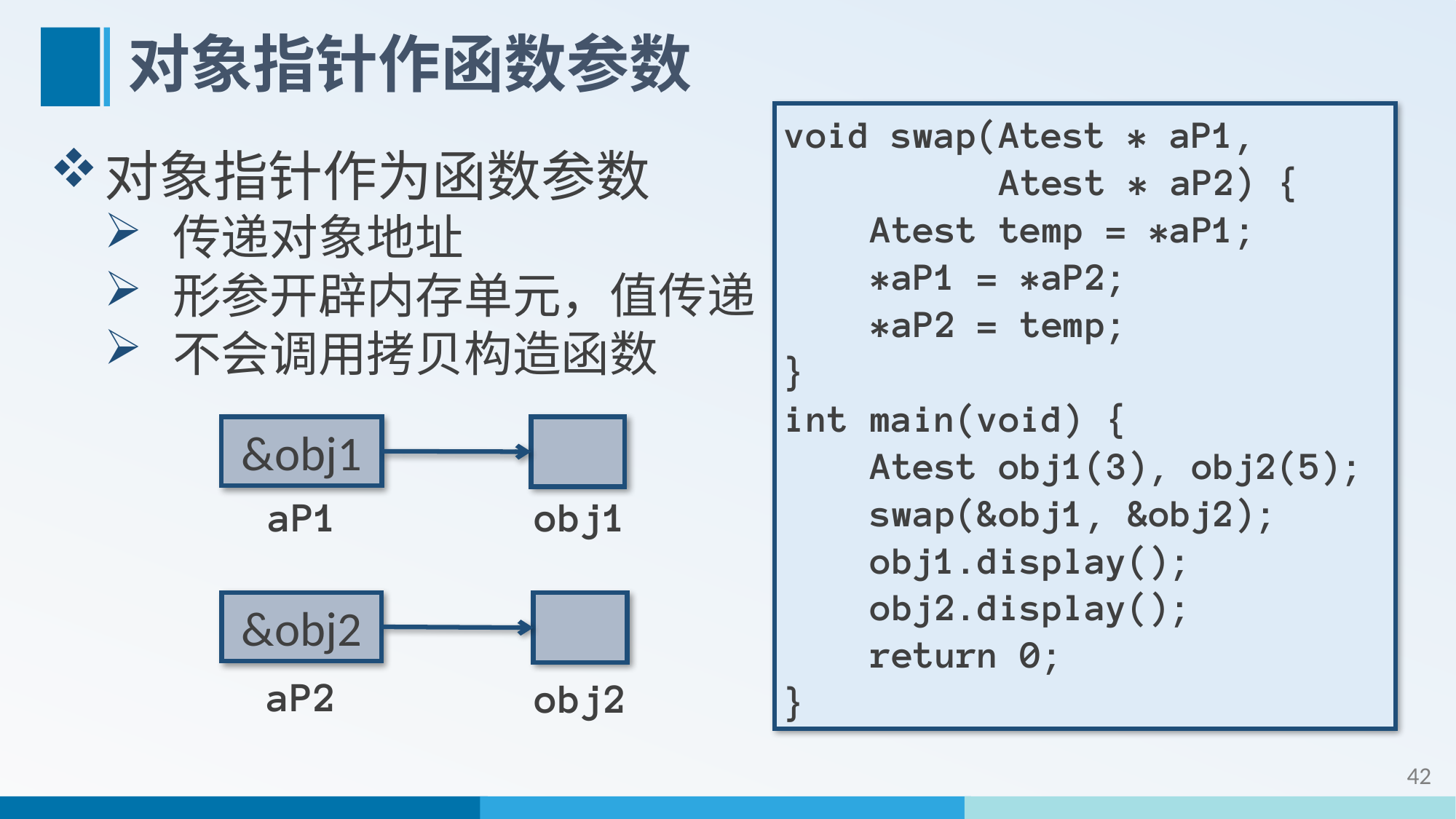

# 对象指针作函数参数
对象指针作为函数参数
传递对象地址
形参开辟内存单元，值传递
不会调用拷贝构造函数
void swap(Atest * aP1,
          Atest * aP2) {
    Atest temp = *aP1;
    *aP1 = *aP2;
    *aP2 = temp;
}
int main(void) {
    Atest obj1(3), obj2(5);
    swap(&obj1, &obj2);
    obj1.display();
    obj2.display();
    return 0;
}
&obj1

aP1
obj1
&obj2

aP2
obj2